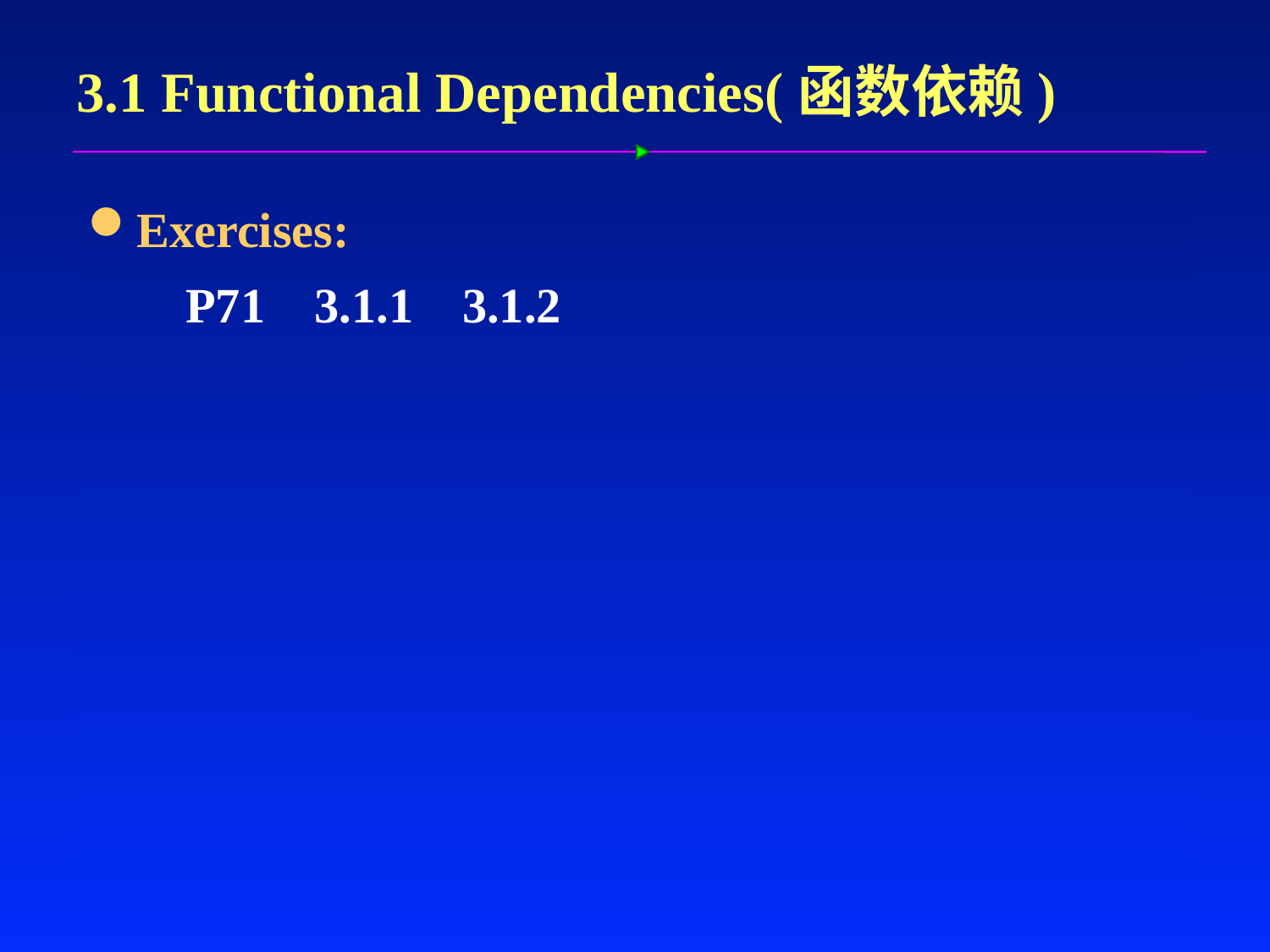

# 3.1 Functional Dependencies(函数依赖)

Exercises:
        P71    3.1.1    3.1.2